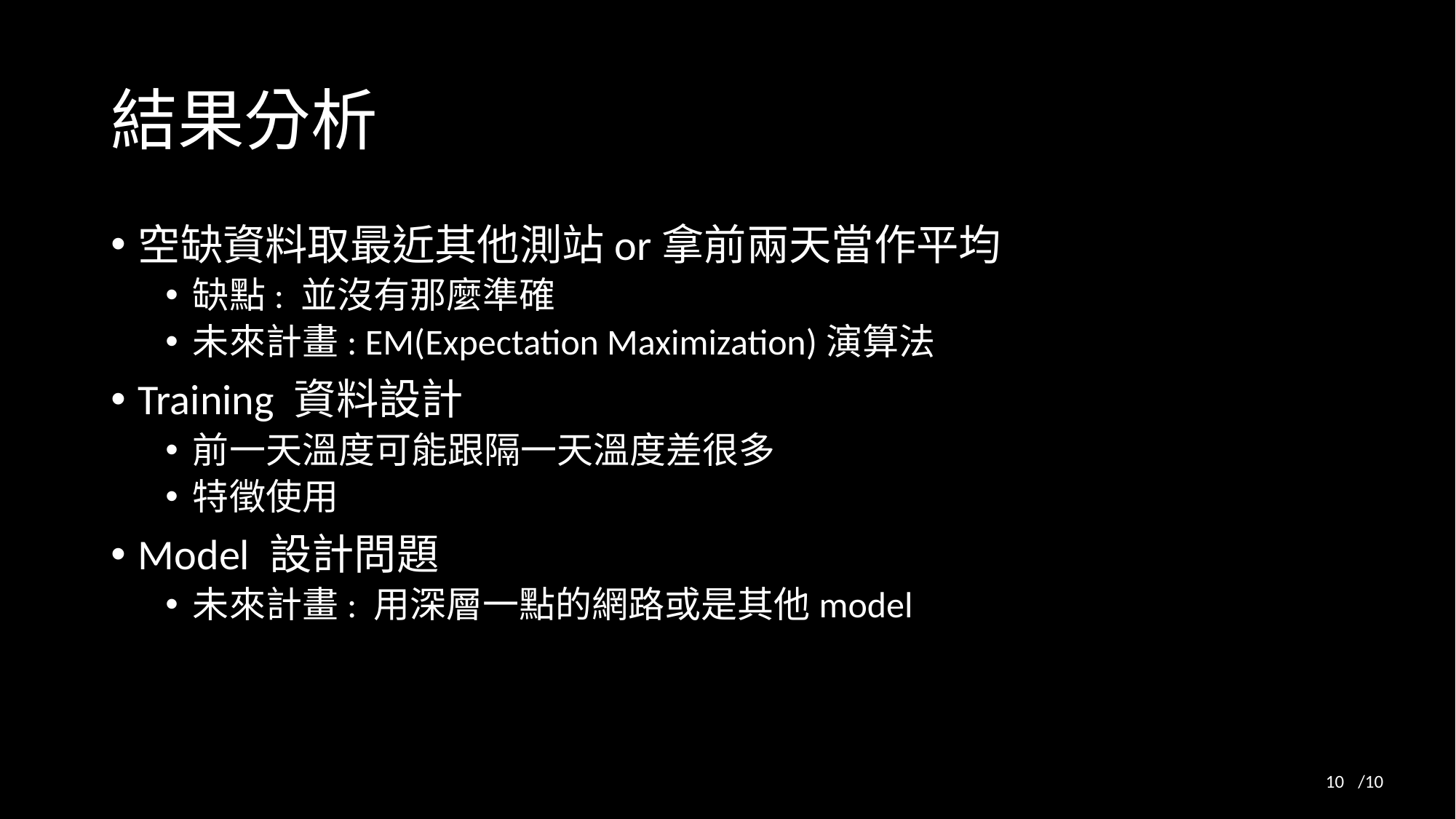

# 結果分析
空缺資料取最近其他測站or拿前兩天當作平均
缺點: 並沒有那麼準確
未來計畫: EM(Expectation Maximization)演算法
Training 資料設計
前一天溫度可能跟隔一天溫度差很多
特徵使用
Model 設計問題
未來計畫: 用深層一點的網路或是其他model

10
/10